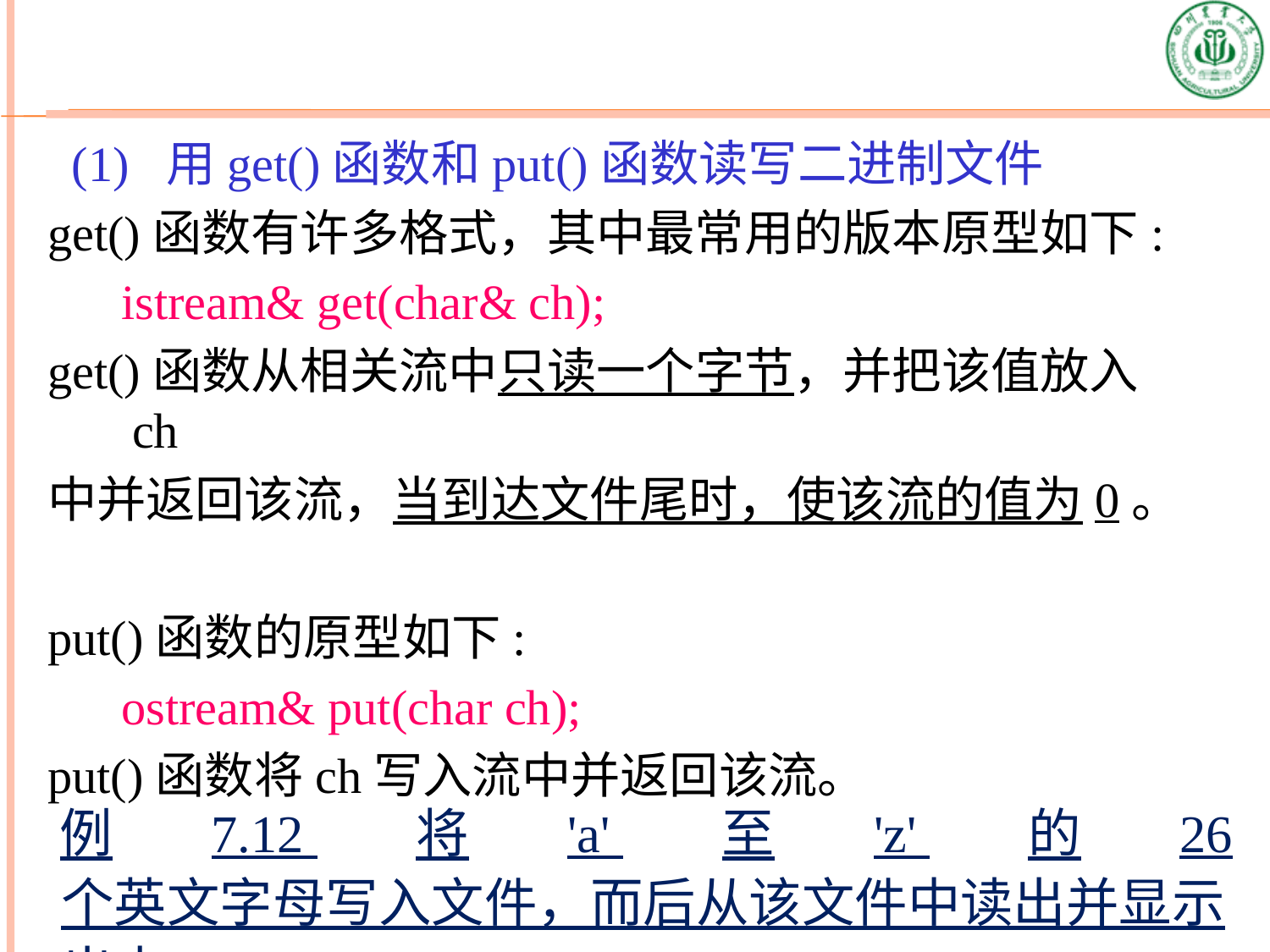

(1)  用get()函数和put()函数读写二进制文件
get()函数有许多格式，其中最常用的版本原型如下:
      istream& get(char& ch);
get()函数从相关流中只读一个字节，并把该值放入ch
中并返回该流，当到达文件尾时，使该流的值为0。

put()函数的原型如下:
      ostream& put(char ch);
put()函数将ch写入流中并返回该流。
例7.12 将'a' 至'z' 的26个英文字母写入文件，而后从该文件中读出并显示出来